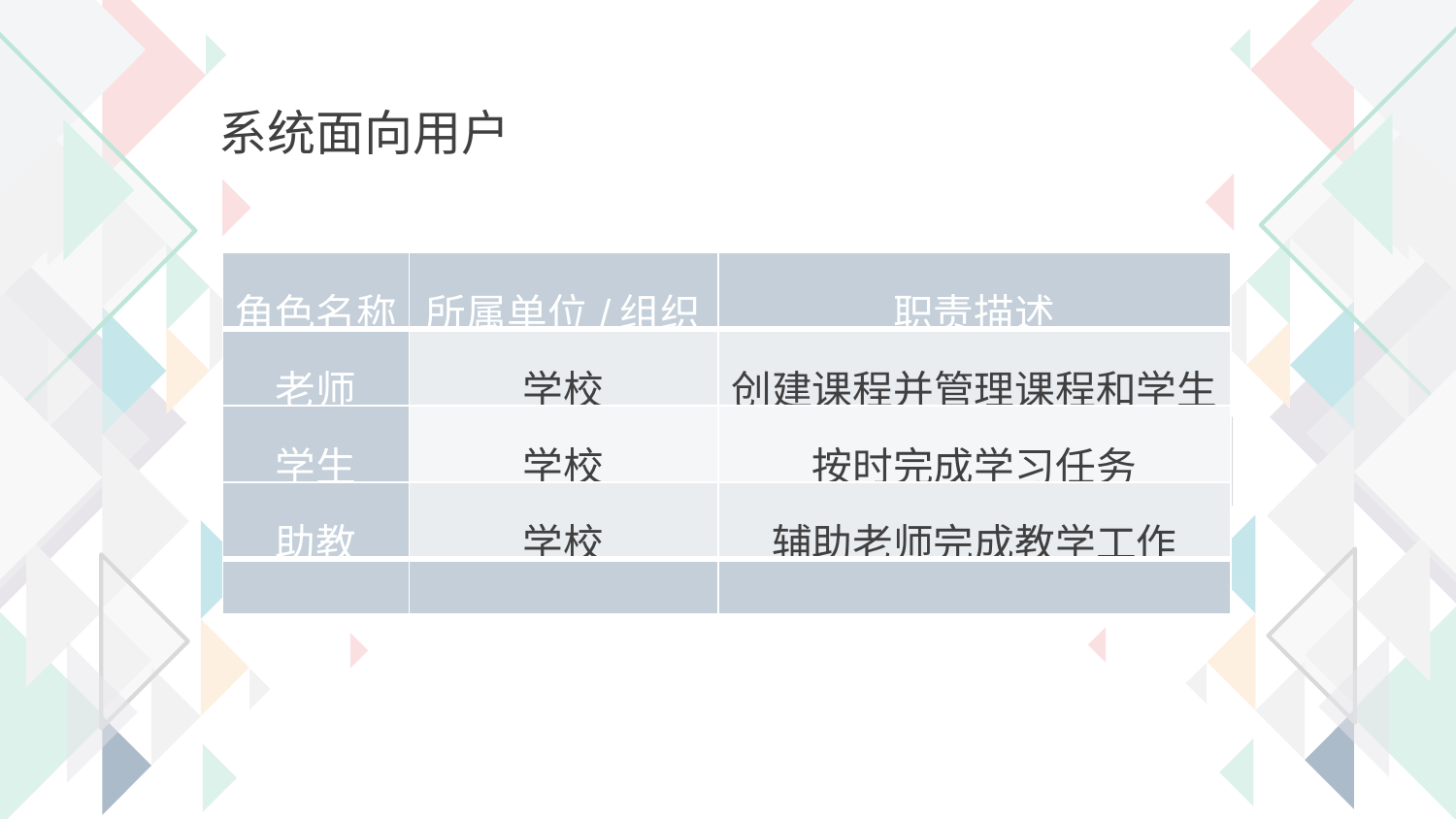

系统面向用户

| 角色名称 | 所属单位/组织 | 职责描述 |
| --- | --- | --- |
| 老师 | 学校 | 创建课程并管理课程和学生 |
| 学生 | 学校 | 按时完成学习任务 |
| 助教 | 学校 | 辅助老师完成教学工作 |
|  |  |  |